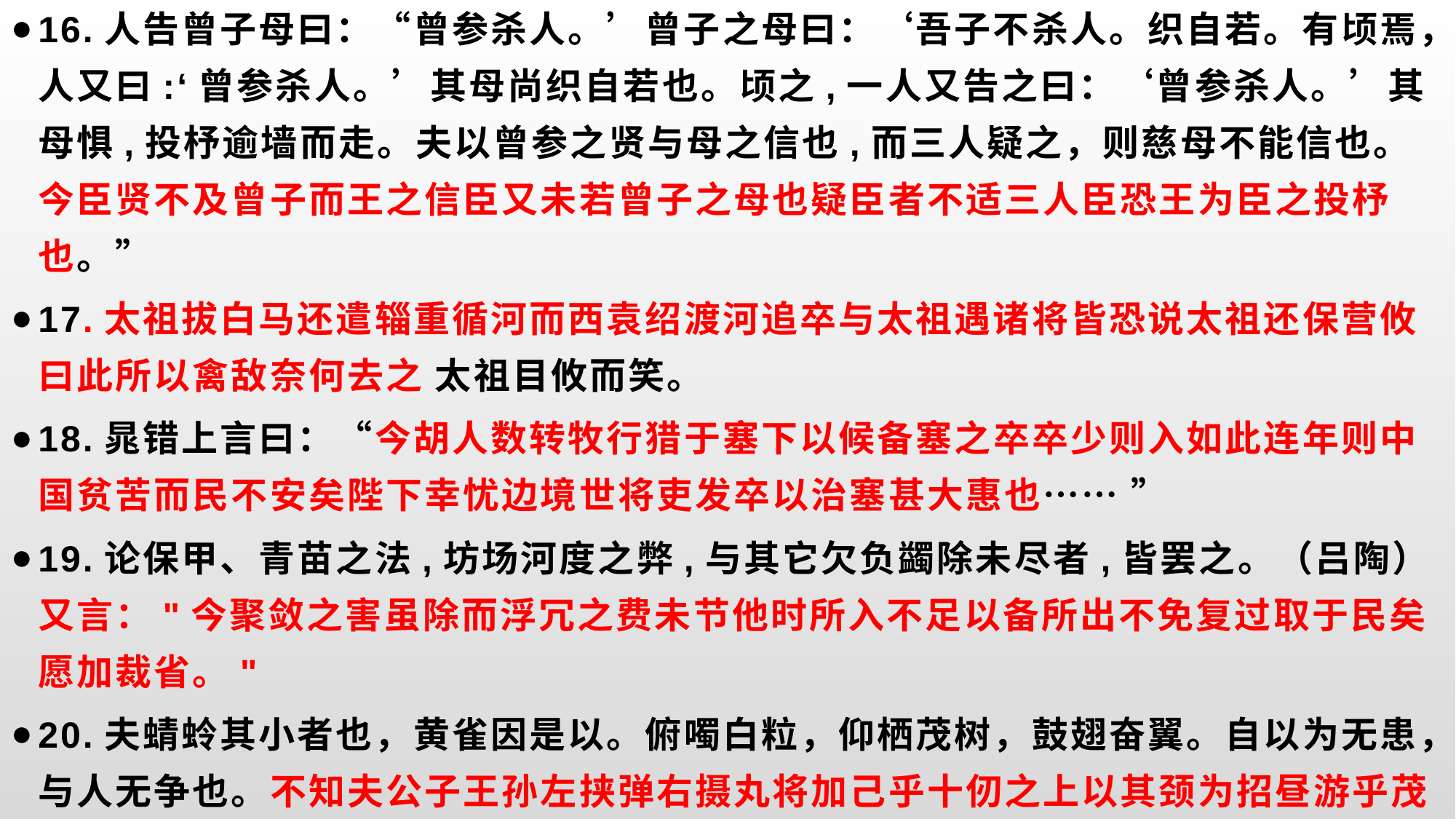

16.人告曾子母曰：“曾参杀人。’曾子之母曰：‘吾子不杀人。织自若。有顷焉，人又曰:‘曾参杀人。’其母尚织自若也。顷之,一人又告之曰：‘曾参杀人。’其母惧,投杼逾墙而走。夫以曾参之贤与母之信也,而三人疑之，则慈母不能信也。今臣贤不及曾子而王之信臣又未若曾子之母也疑臣者不适三人臣恐王为臣之投杼也。”
17.太祖拔白马还遣辎重循河而西袁绍渡河追卒与太祖遇诸将皆恐说太祖还保营攸曰此所以禽敌奈何去之 太祖目攸而笑。
18.晁错上言曰：“今胡人数转牧行猎于塞下以候备塞之卒卒少则入如此连年则中国贫苦而民不安矣陛下幸忧边境世将吏发卒以治塞甚大惠也…… ”
19.论保甲、青苗之法,坊场河度之弊,与其它欠负蠲除未尽者,皆罢之。（吕陶）又言："今聚敛之害虽除而浮冗之费未节他时所入不足以备所出不免复过取于民矣愿加裁省。"
20.夫蜻蛉其小者也，黄雀因是以。俯噣白粒，仰栖茂树，鼓翅奋翼。自以为无患，与人无争也。不知夫公子王孙左挟弹右摄丸将加己乎十仞之上以其颈为招昼游乎茂树夕调乎酸咸倏忽之间坠于公子之手